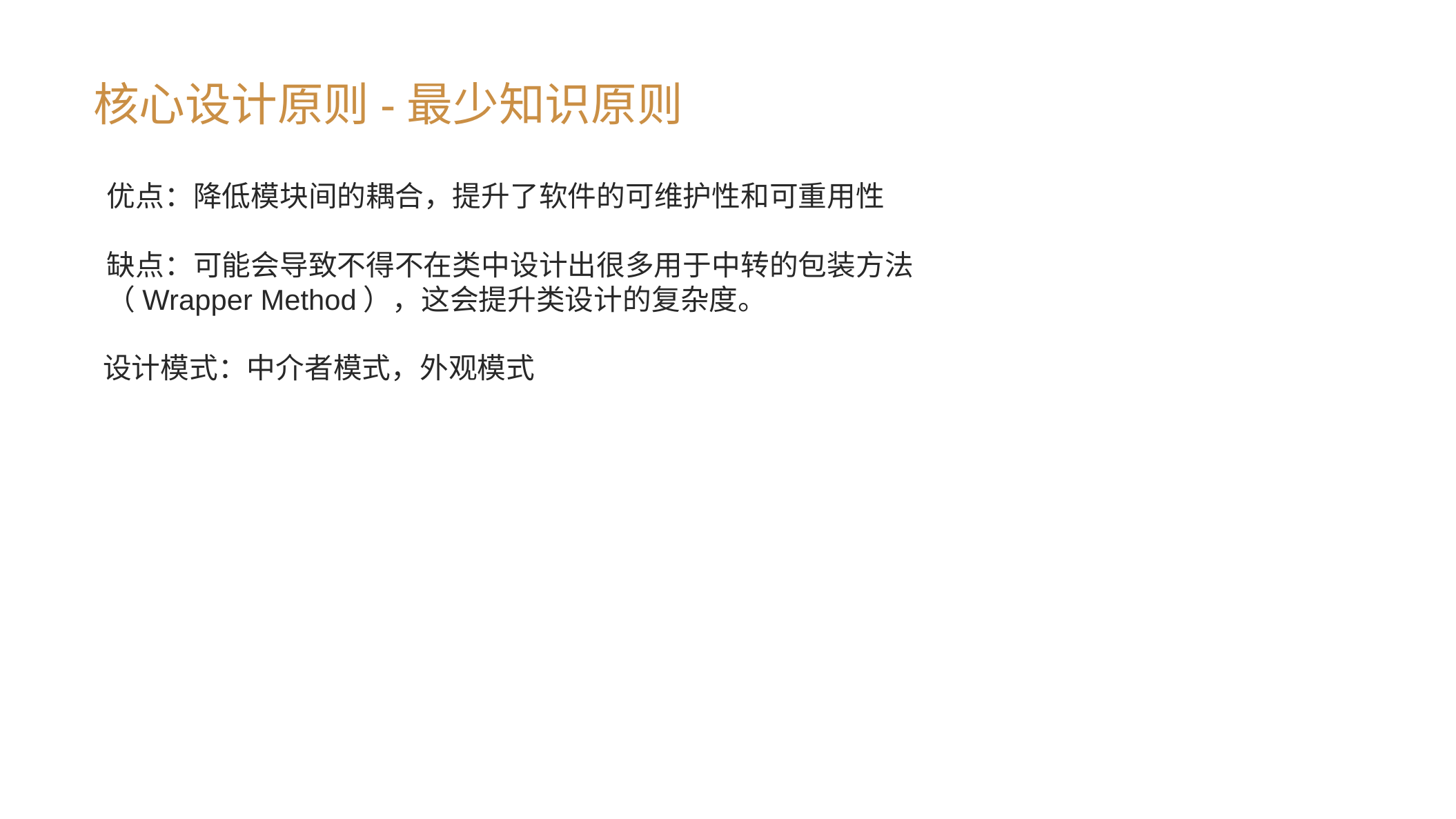

核心设计原则-最少知识原则
优点：降低模块间的耦合，提升了软件的可维护性和可重用性

缺点：可能会导致不得不在类中设计出很多用于中转的包装方法
（Wrapper Method），这会提升类设计的复杂度。
设计模式：中介者模式，外观模式